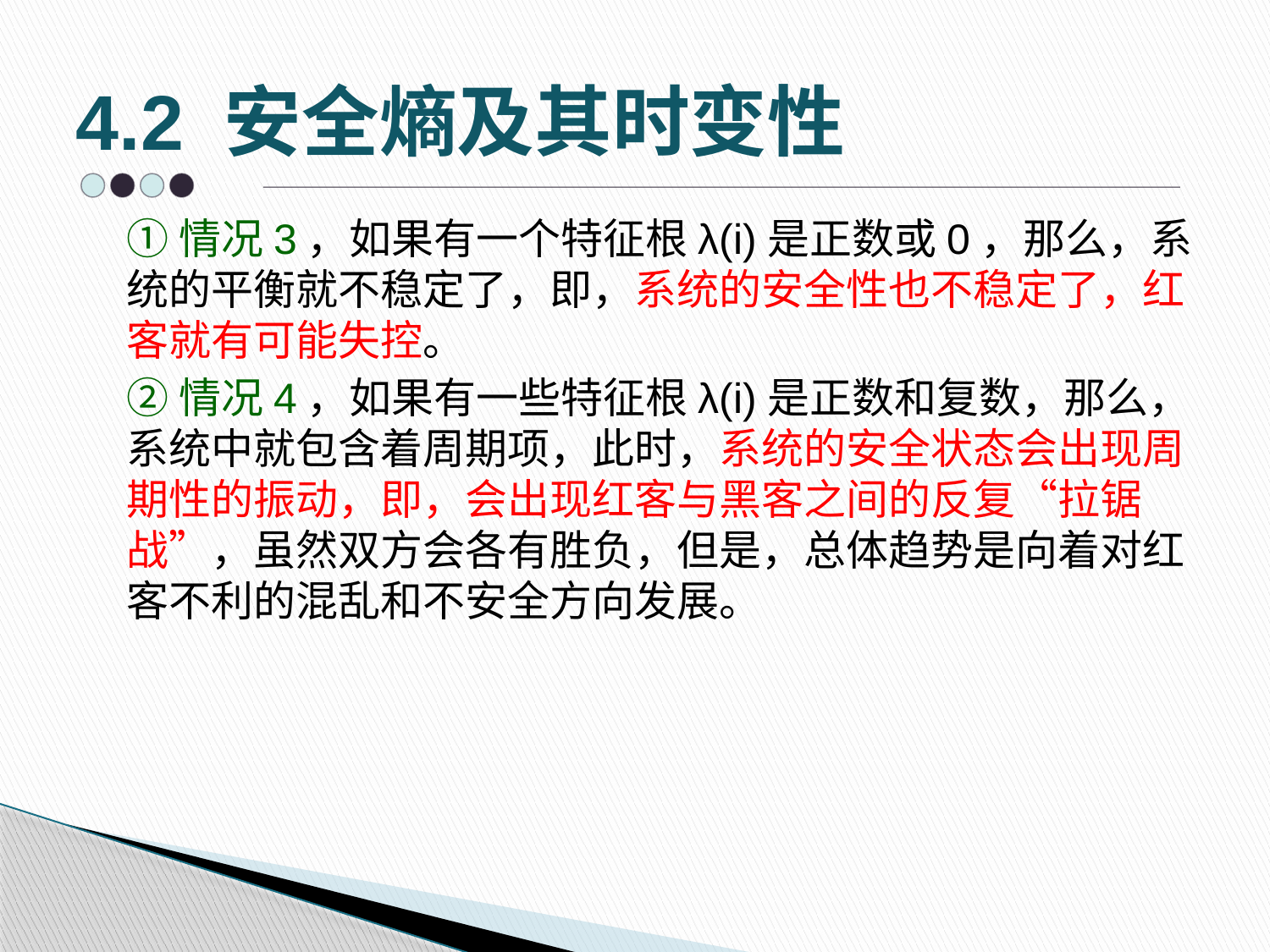

# 4.2 安全熵及其时变性

①情况3，如果有一个特征根λ(i)是正数或0，那么，系统的平衡就不稳定了，即，系统的安全性也不稳定了，红客就有可能失控。
②情况4，如果有一些特征根λ(i)是正数和复数，那么，系统中就包含着周期项，此时，系统的安全状态会出现周期性的振动，即，会出现红客与黑客之间的反复“拉锯战”，虽然双方会各有胜负，但是，总体趋势是向着对红客不利的混乱和不安全方向发展。